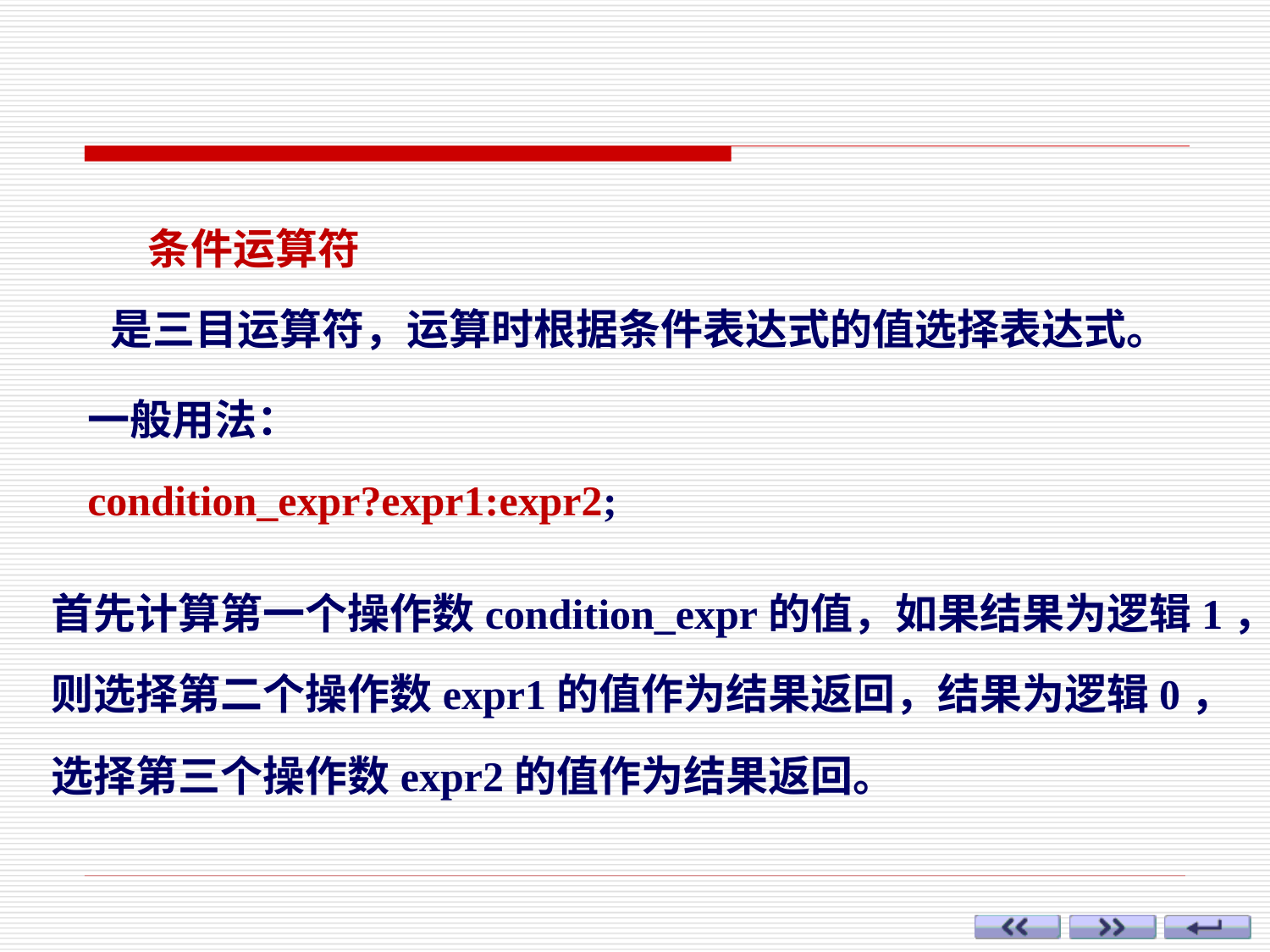

条件运算符
是三目运算符，运算时根据条件表达式的值选择表达式。
一般用法：
condition_expr?expr1:expr2;
首先计算第一个操作数condition_expr的值，如果结果为逻辑1，
则选择第二个操作数expr1的值作为结果返回，结果为逻辑0，
选择第三个操作数expr2的值作为结果返回。